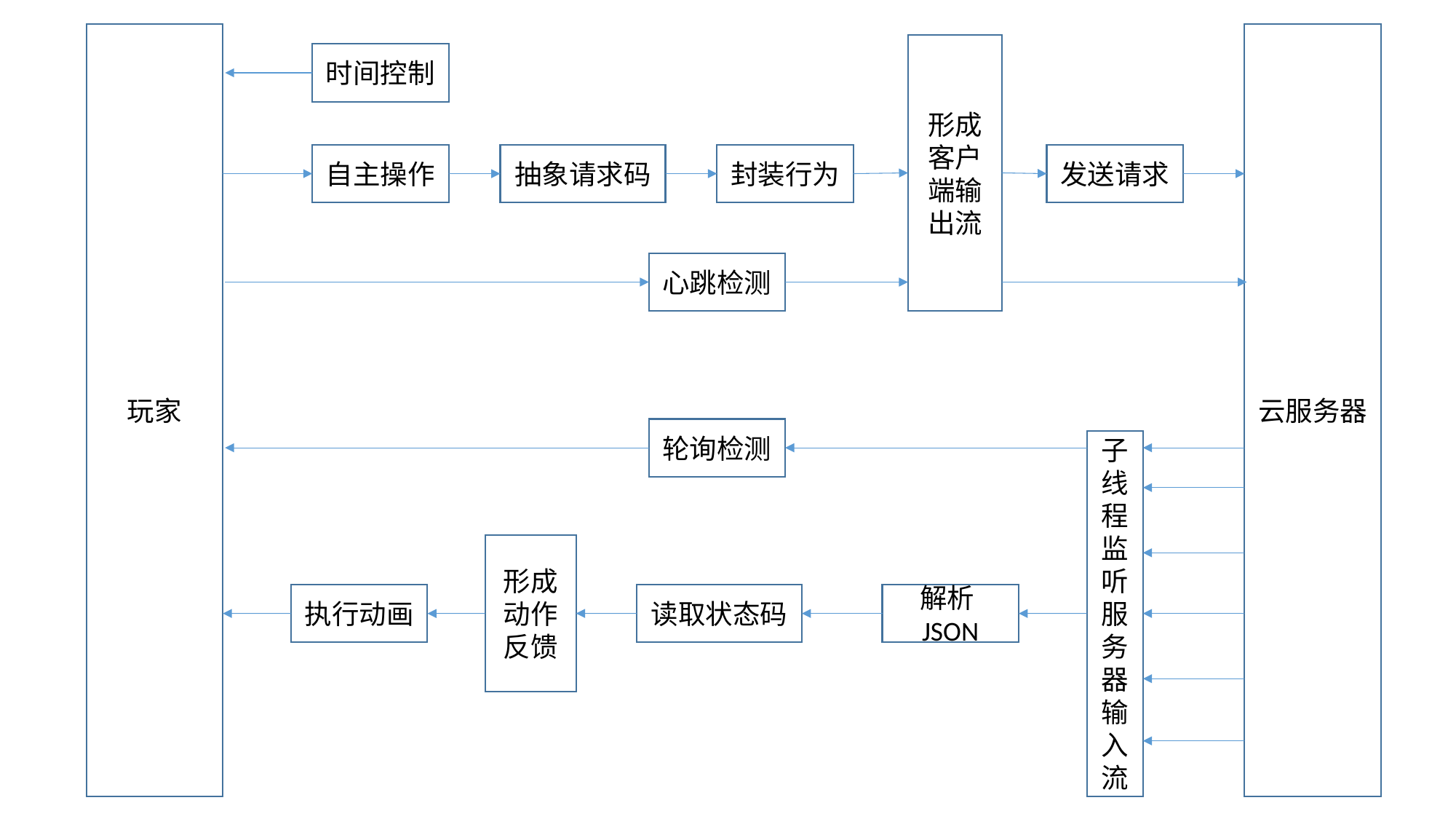

玩家
云服务器
形成客户端输出流
时间控制
自主操作
抽象请求码
封装行为
发送请求
心跳检测
轮询检测
子线程监听服务器输入流
形成动作反馈
执行动画
读取状态码
解析JSON